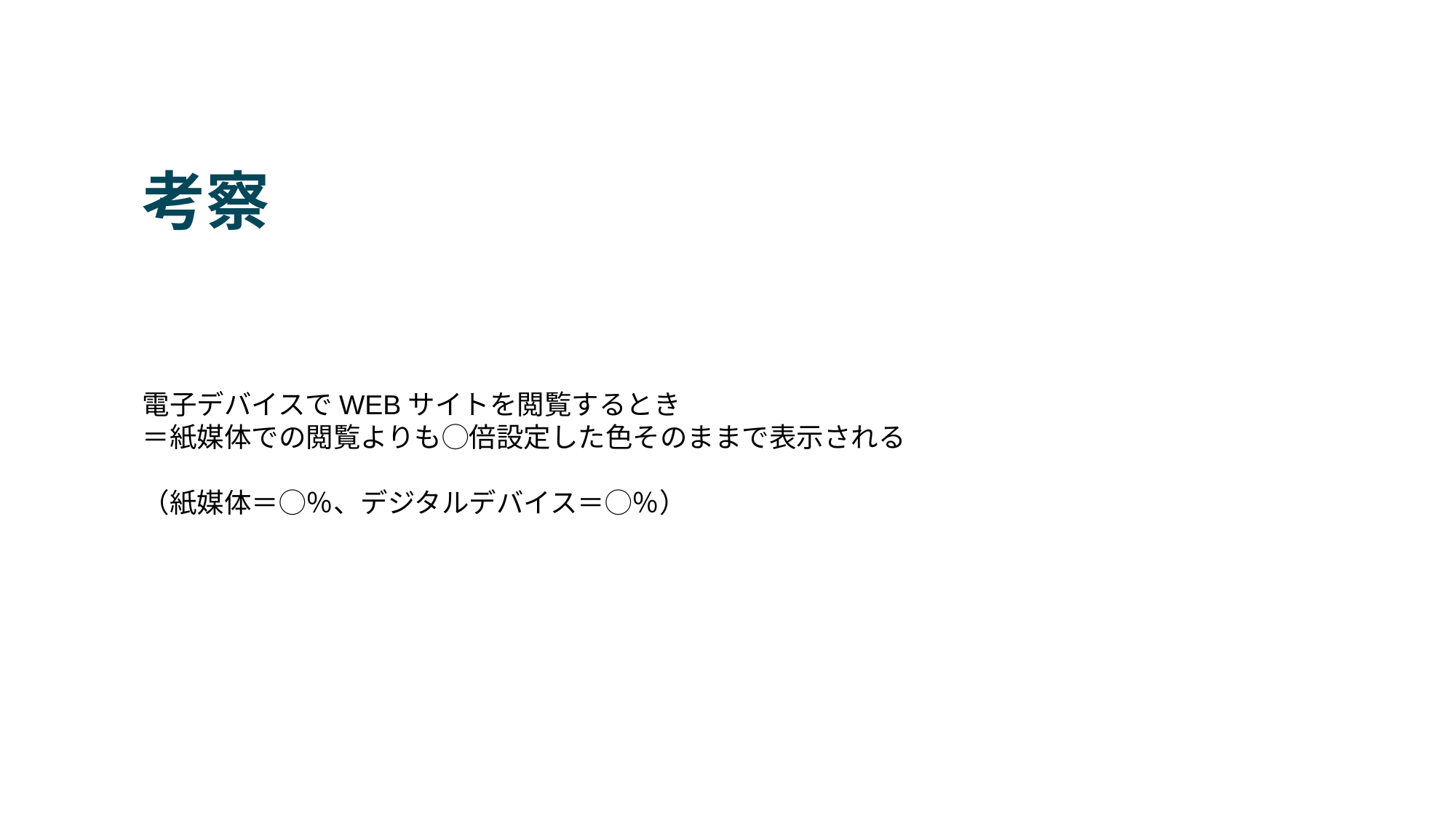

考察
電子デバイスでWEBサイトを閲覧するとき
＝紙媒体での閲覧よりも◯倍設定した色そのままで表示される

（紙媒体＝◯％、デジタルデバイス＝◯％）